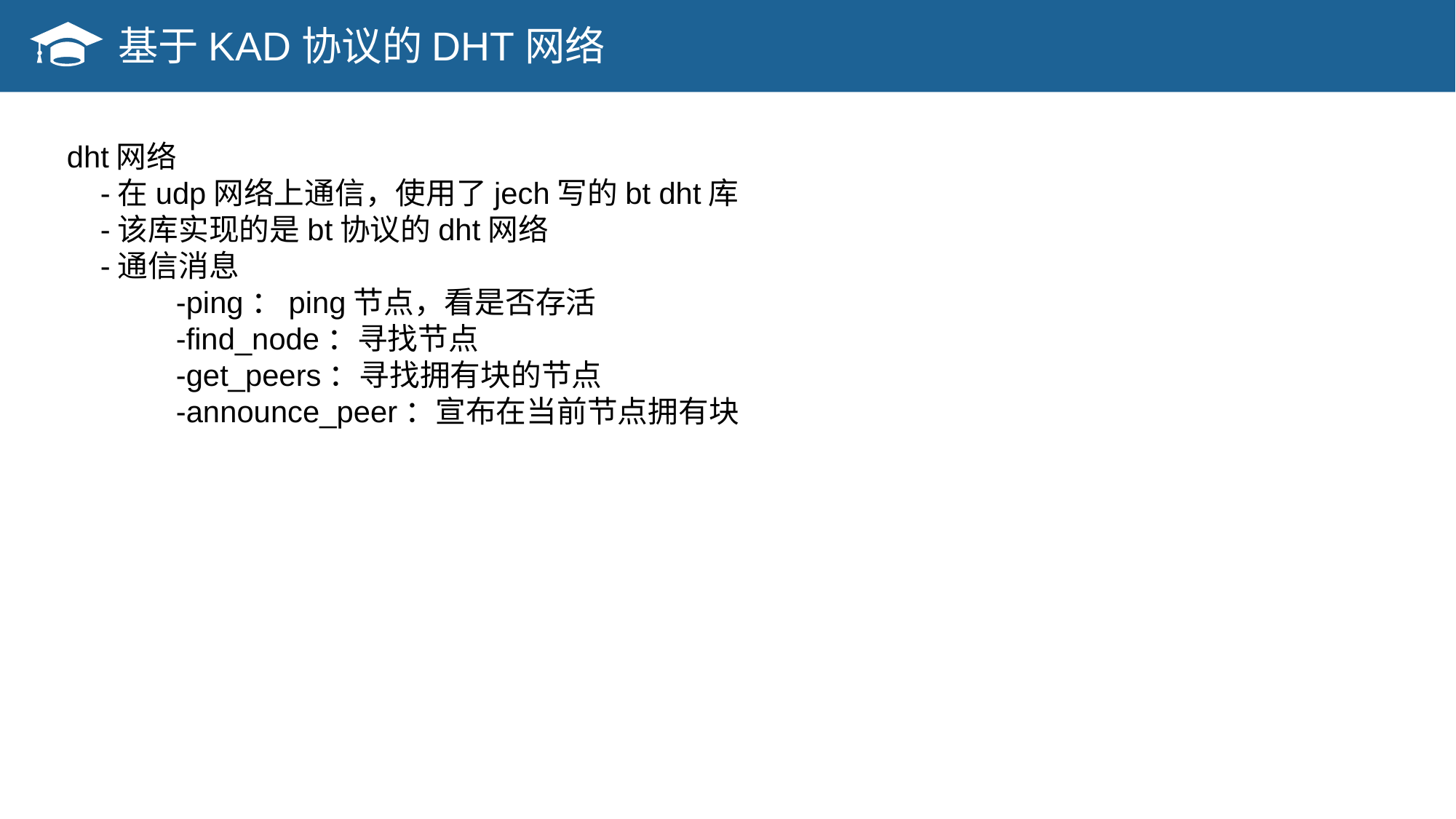

基于KAD协议的DHT网络

dht网络
    -在udp网络上通信，使用了jech写的bt dht库
    -该库实现的是bt协议的dht网络
    -通信消息
	-ping：ping节点，看是否存活
	-find_node：寻找节点
	-get_peers：寻找拥有块的节点
	-announce_peer：宣布在当前节点拥有块